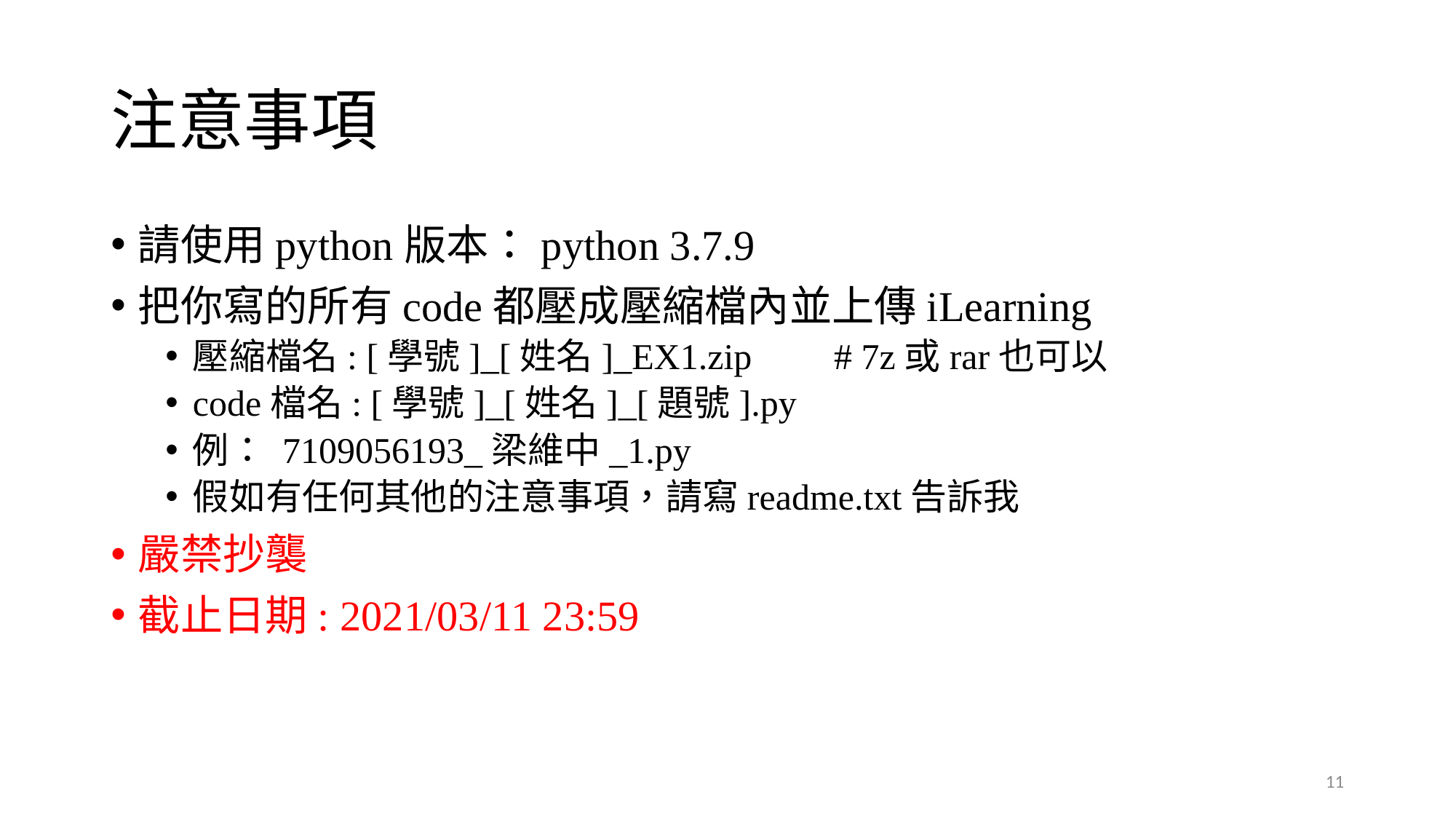

# 注意事項
請使用python版本：python 3.7.9
把你寫的所有code都壓成壓縮檔內並上傳iLearning
壓縮檔名: [學號]_[姓名]_EX1.zip         # 7z或rar也可以
code檔名: [學號]_[姓名]_[題號].py
例： 7109056193_梁維中_1.py
假如有任何其他的注意事項，請寫readme.txt告訴我
嚴禁抄襲
截止日期: 2021/03/11 23:59
11